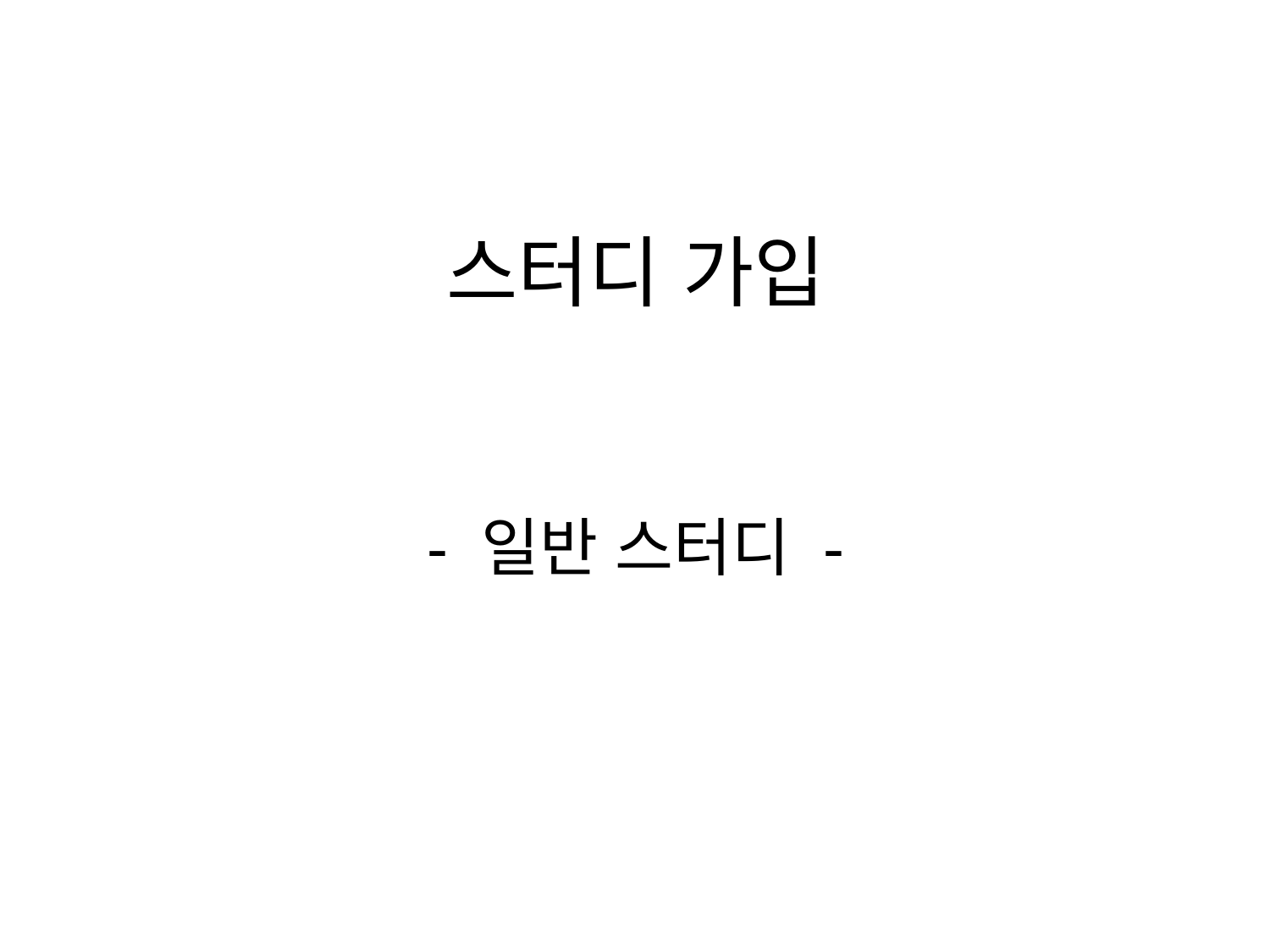

# 스터디 가입
- 일반 스터디 -